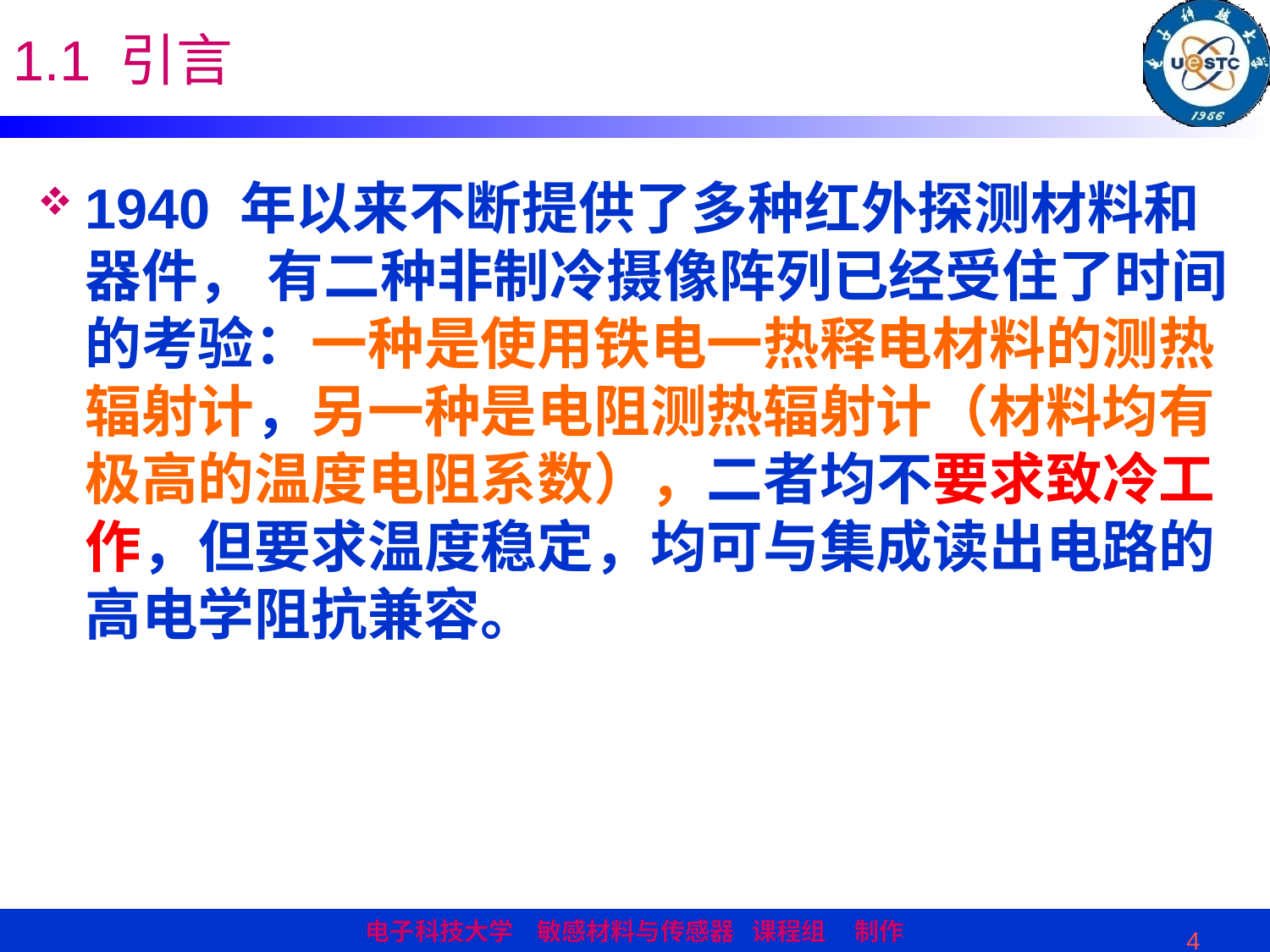

# 1.1 引言
1940 年以来不断提供了多种红外探测材料和器件， 有二种非制冷摄像阵列已经受住了时间的考验：一种是使用铁电一热释电材料的测热辐射计，另一种是电阻测热辐射计（材料均有极高的温度电阻系数），二者均不要求致冷工作，但要求温度稳定，均可与集成读出电路的高电学阻抗兼容。
4